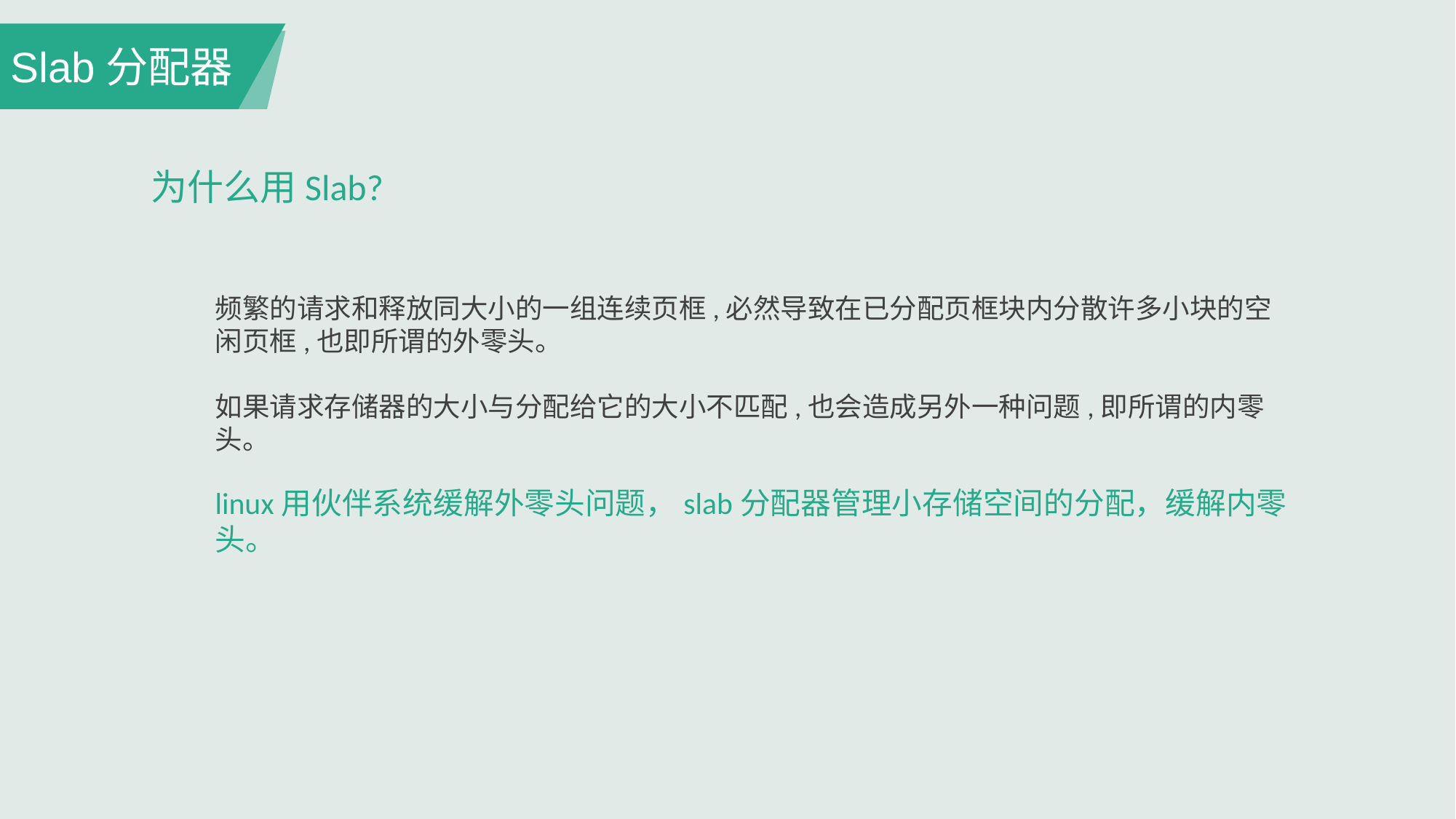

Slab分配器
为什么用Slab?
频繁的请求和释放同大小的一组连续页框,必然导致在已分配页框块内分散许多小块的空闲页框,也即所谓的外零头。

如果请求存储器的大小与分配给它的大小不匹配,也会造成另外一种问题,即所谓的内零头。
linux用伙伴系统缓解外零头问题，slab分配器管理小存储空间的分配，缓解内零头。